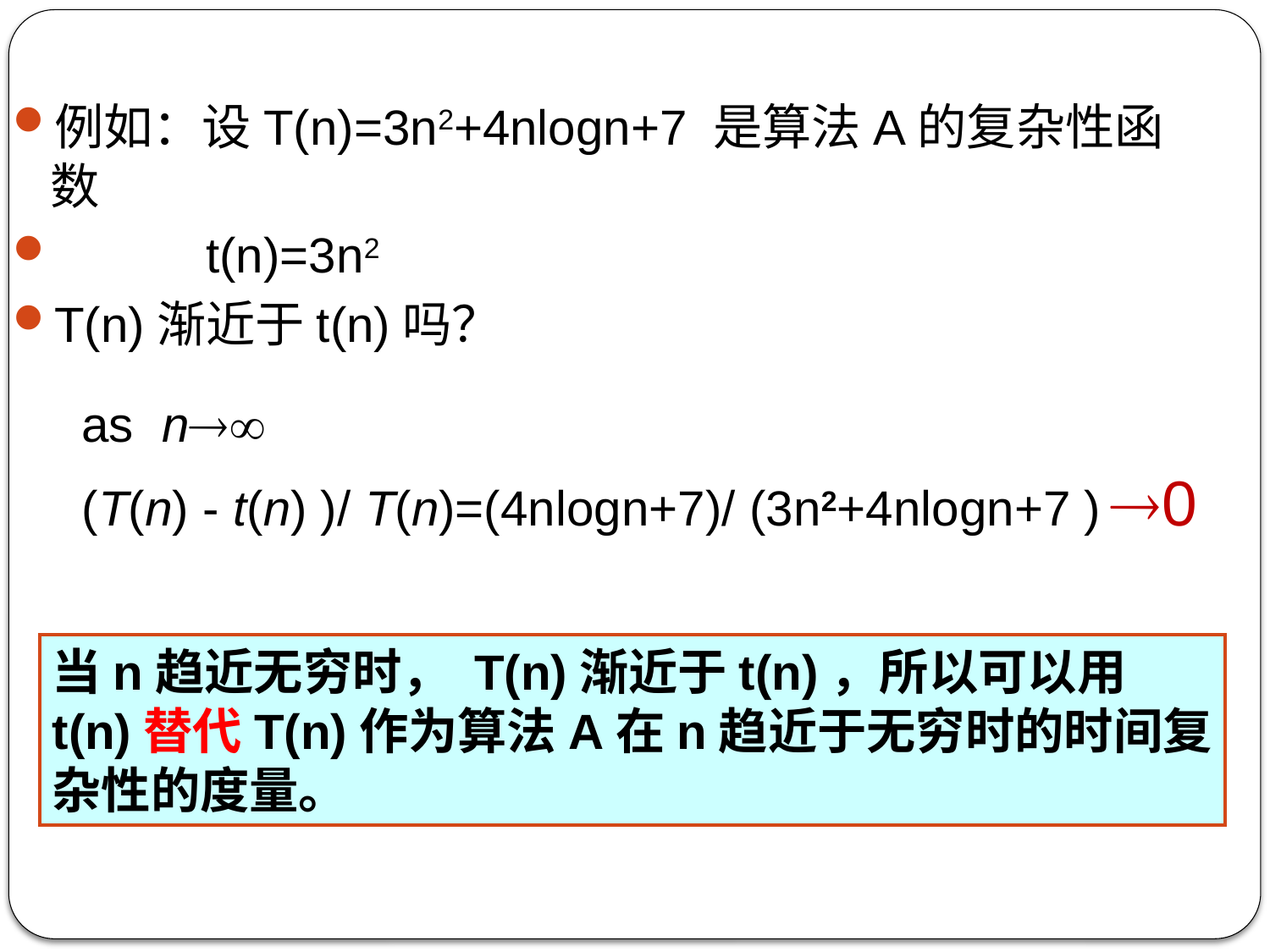

例如：设T(n)=3n2+4nlogn+7 是算法A的复杂性函数
           t(n)=3n2
T(n)渐近于t(n)吗？
as  n→∞
(T(n) - t(n) )/ T(n)=(4nlogn+7)/ (3n2+4nlogn+7 )
→0
当n趋近无穷时， T(n)渐近于t(n)，所以可以用t(n)替代T(n)作为算法A在n趋近于无穷时的时间复杂性的度量。